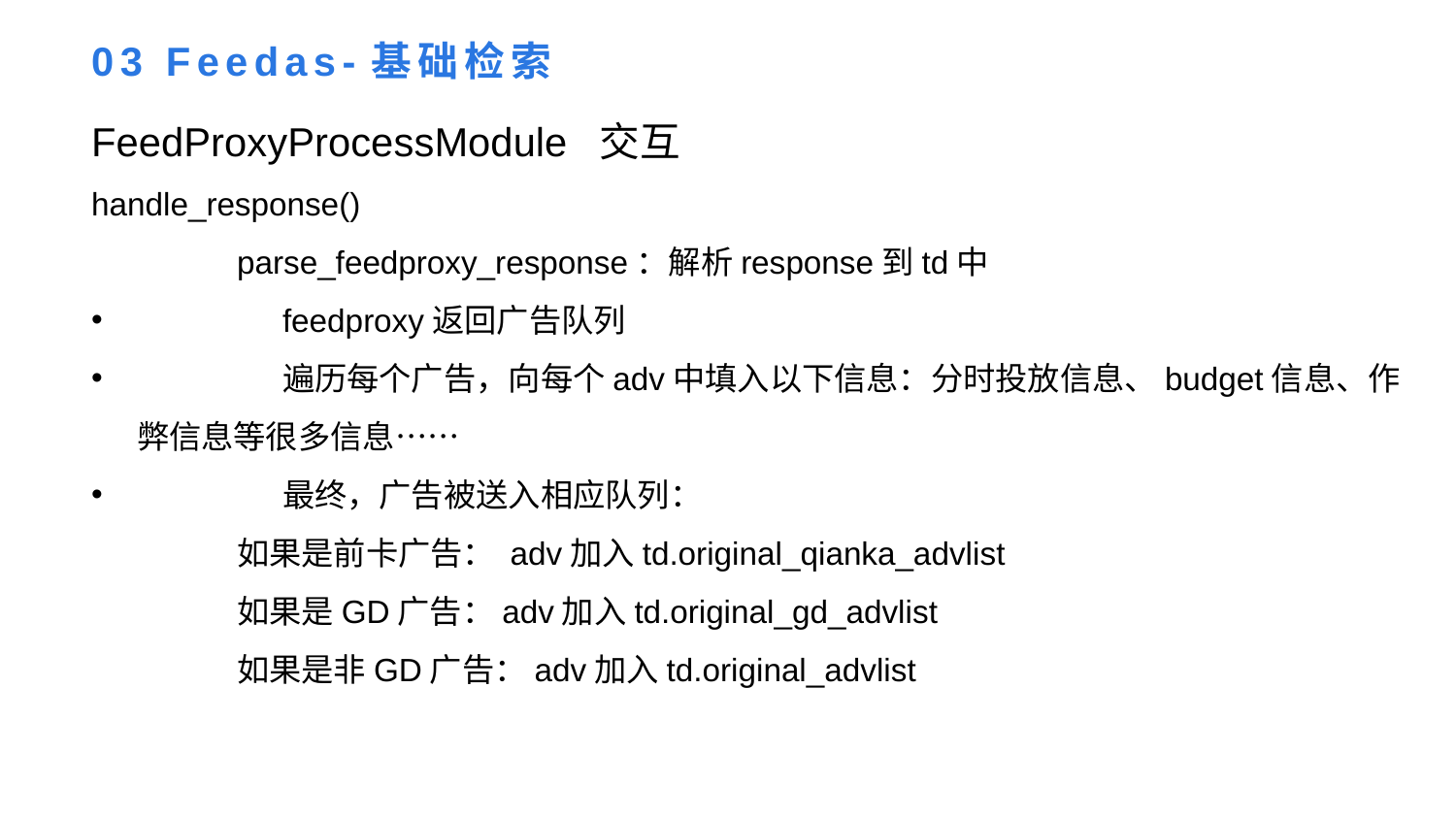

03 Feedas-基础检索
FeedProxyProcessModule  交互
handle_response()
	parse_feedproxy_response：解析response到td中
	feedproxy返回广告队列
	遍历每个广告，向每个adv中填入以下信息：分时投放信息、budget信息、作弊信息等很多信息……
	最终，广告被送入相应队列：
	如果是前卡广告： adv加入td.original_qianka_advlist
	如果是GD广告：adv加入td.original_gd_advlist
	如果是非GD广告：adv加入td.original_advlist